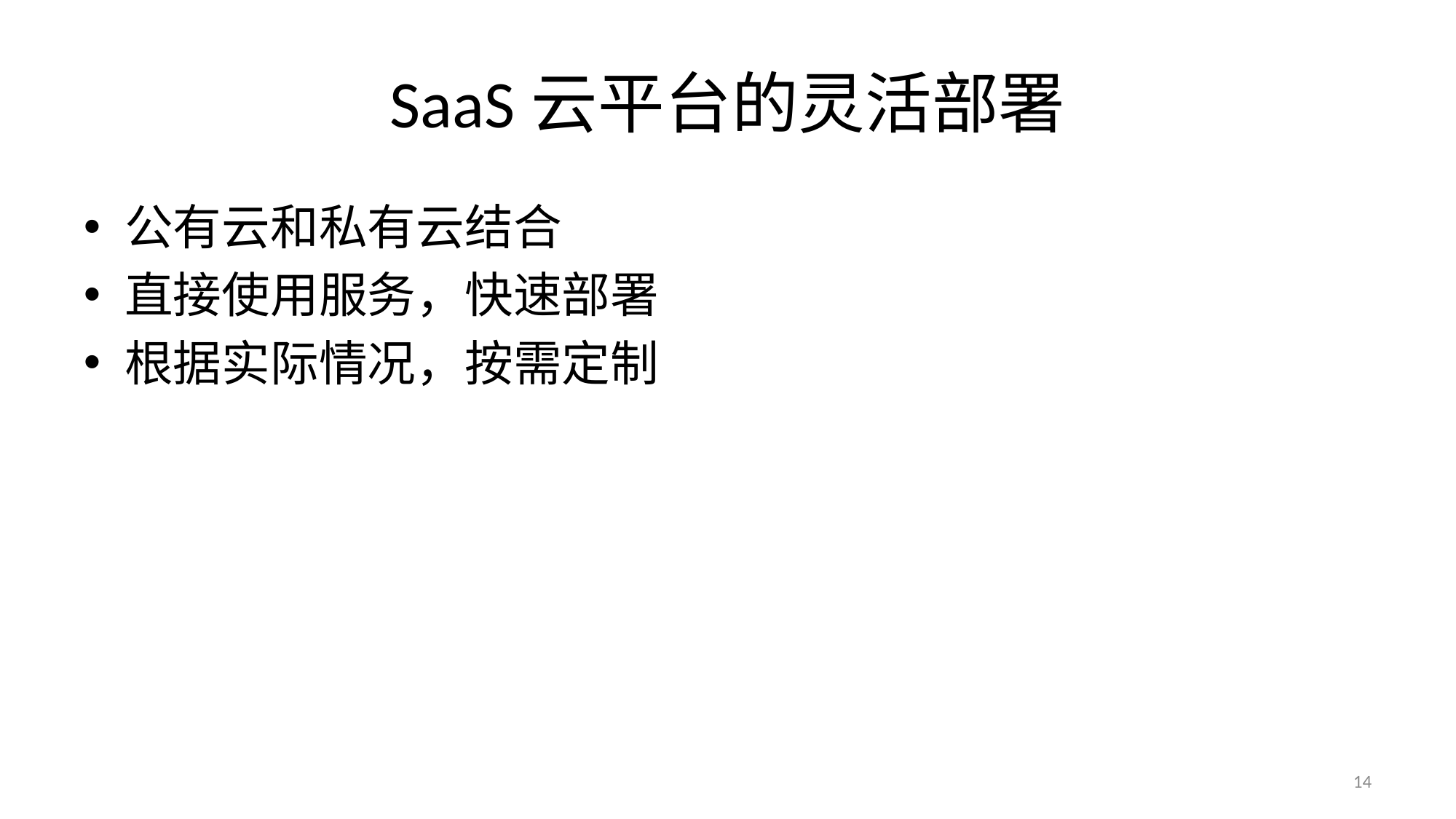

# SaaS云平台的灵活部署
公有云和私有云结合
直接使用服务，快速部署
根据实际情况，按需定制

14